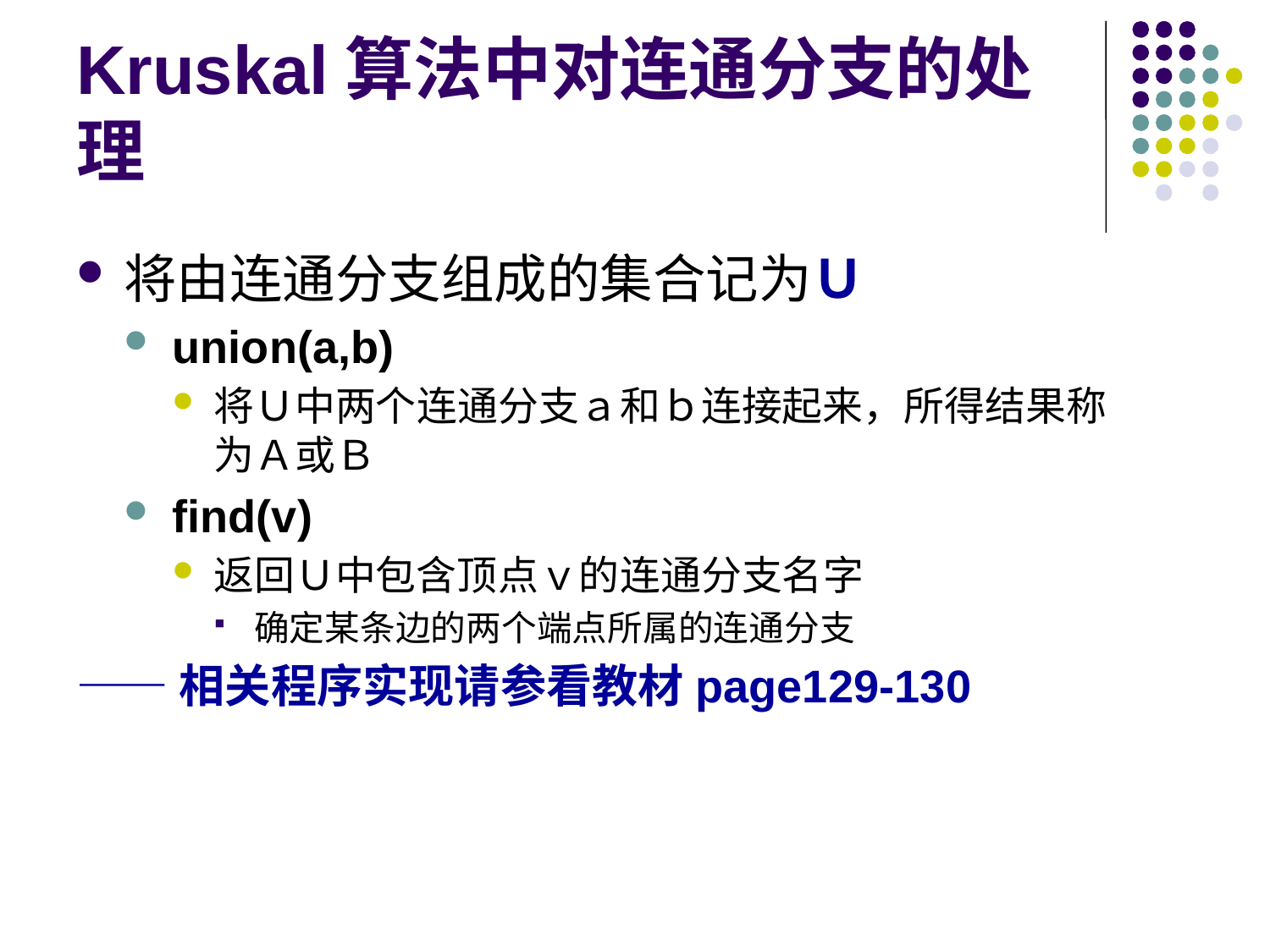

# Kruskal算法中对连通分支的处理
将由连通分支组成的集合记为Ｕ
union(a,b)
将Ｕ中两个连通分支ａ和ｂ连接起来，所得结果称为Ａ或Ｂ
find(v)
返回Ｕ中包含顶点ｖ的连通分支名字
确定某条边的两个端点所属的连通分支
——相关程序实现请参看教材page129-130